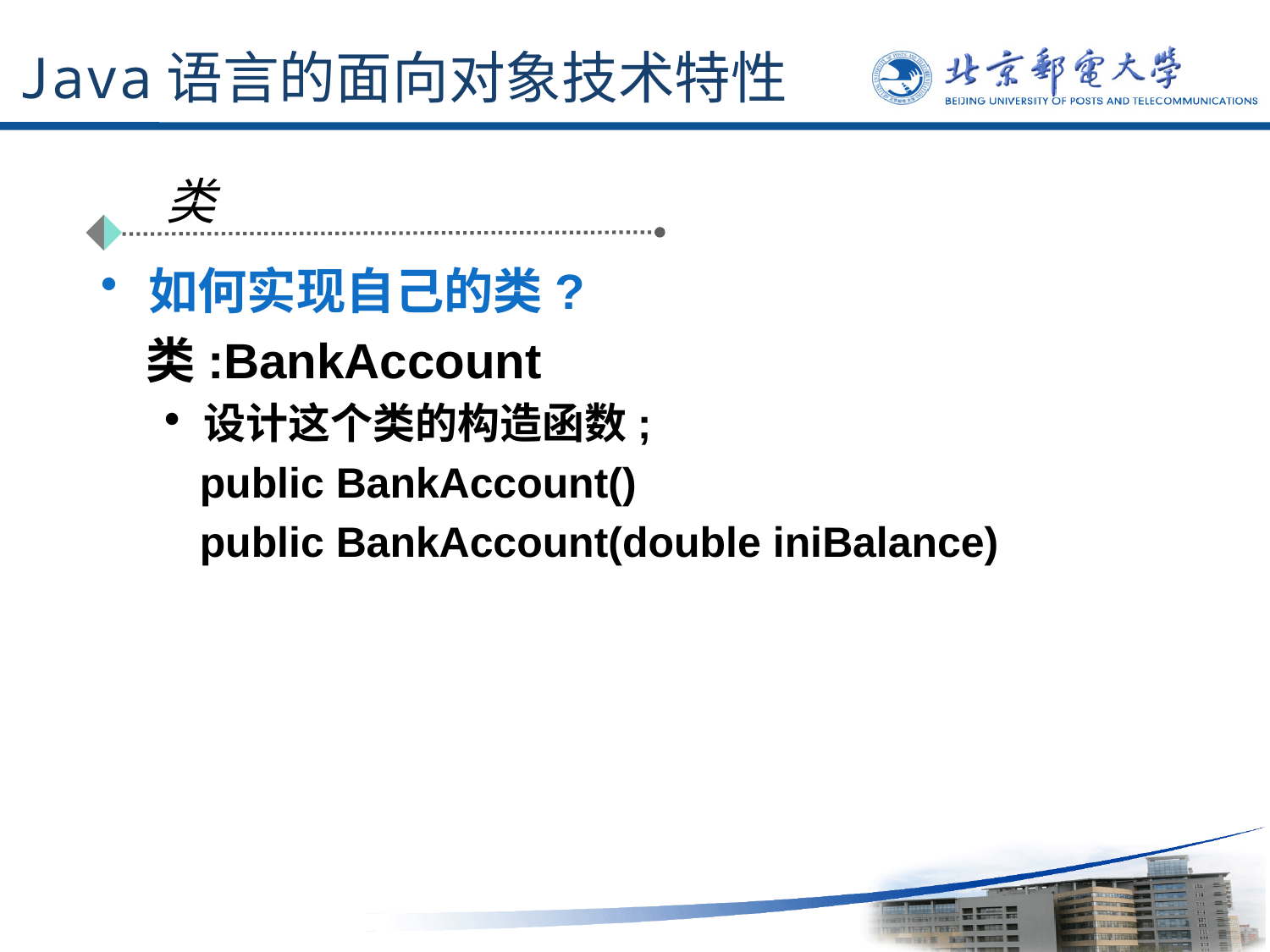

# Java语言的面向对象技术特性

类

如何实现自己的类?
   类:BankAccount
设计这个类的构造函数;
   public BankAccount()
   public BankAccount(double iniBalance)